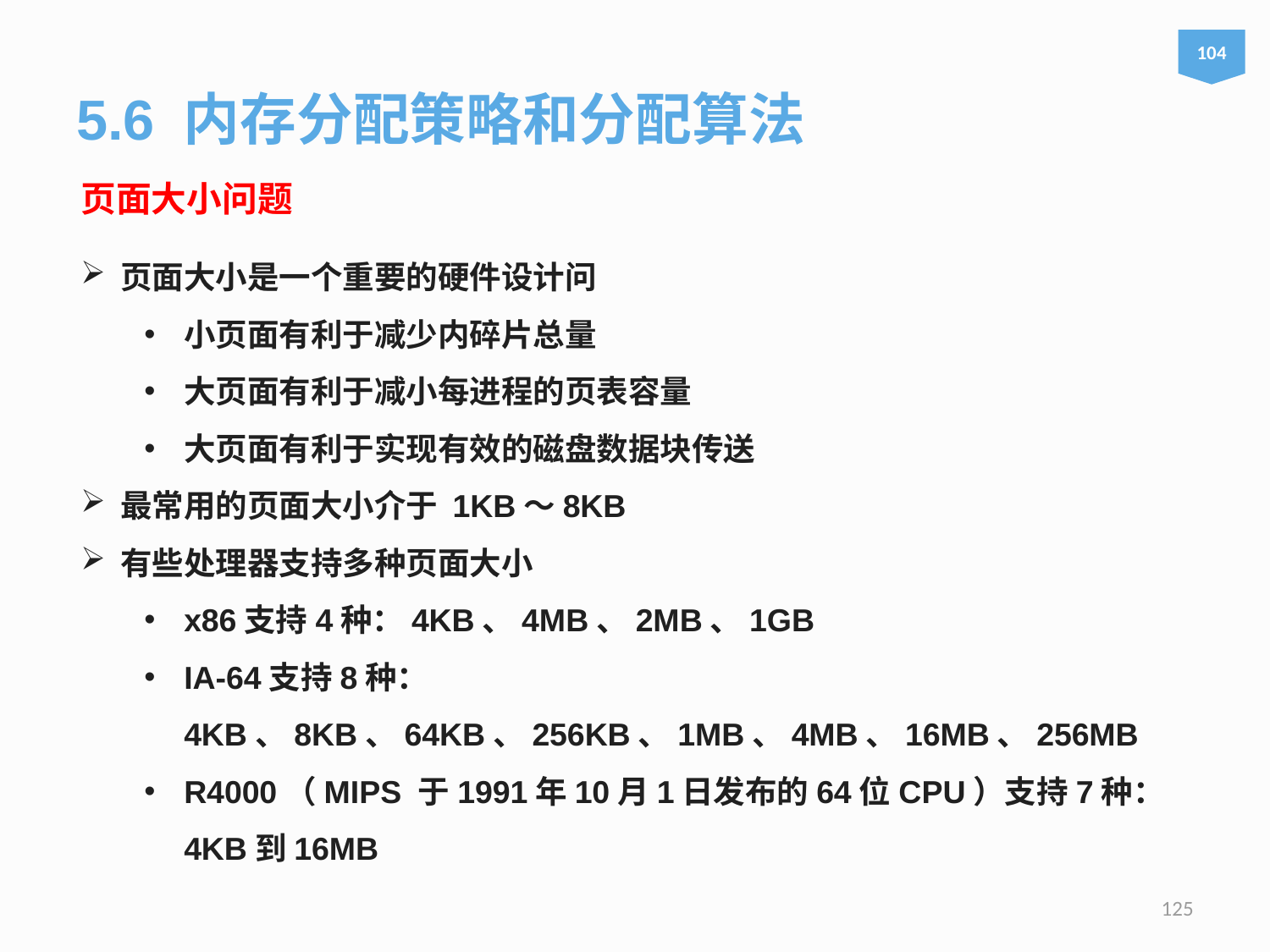

104
5.6 内存分配策略和分配算法
页面大小问题

页面大小是一个重要的硬件设计问
小页面有利于减少内碎片总量
大页面有利于减小每进程的页表容量
大页面有利于实现有效的磁盘数据块传送
最常用的页面大小介于 1KB～8KB
有些处理器支持多种页面大小
x86支持4种：4KB、4MB、2MB、1GB
IA-64支持8种：4KB、8KB、64KB、256KB、1MB、4MB、16MB、256MB
R4000（MIPS 于1991年10月1日发布的64位CPU）支持7种：4KB到16MB

125